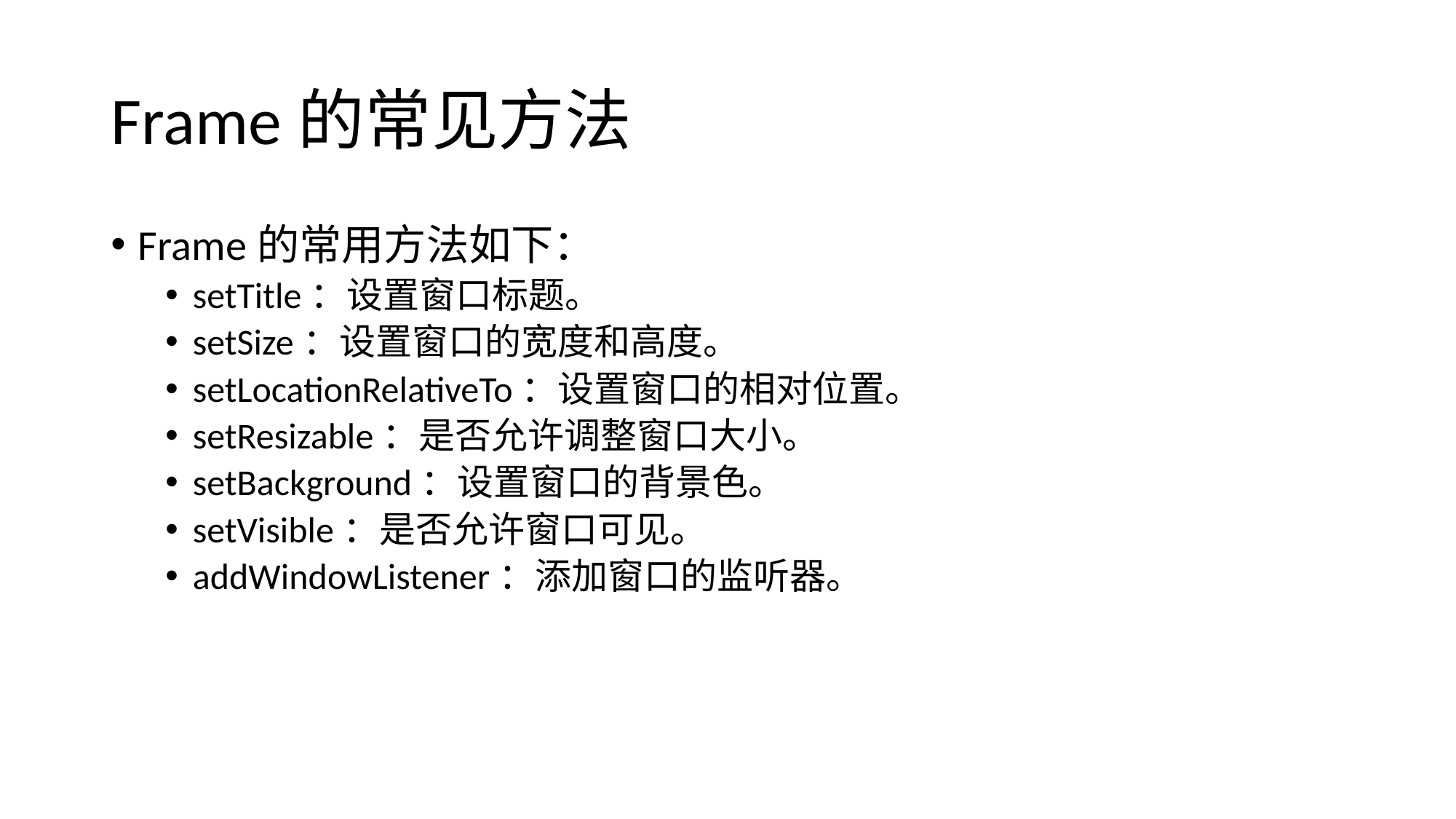

# Frame的常见方法
Frame的常用方法如下：
setTitle：设置窗口标题。
setSize：设置窗口的宽度和高度。
setLocationRelativeTo：设置窗口的相对位置。
setResizable：是否允许调整窗口大小。
setBackground：设置窗口的背景色。
setVisible：是否允许窗口可见。
addWindowListener：添加窗口的监听器。